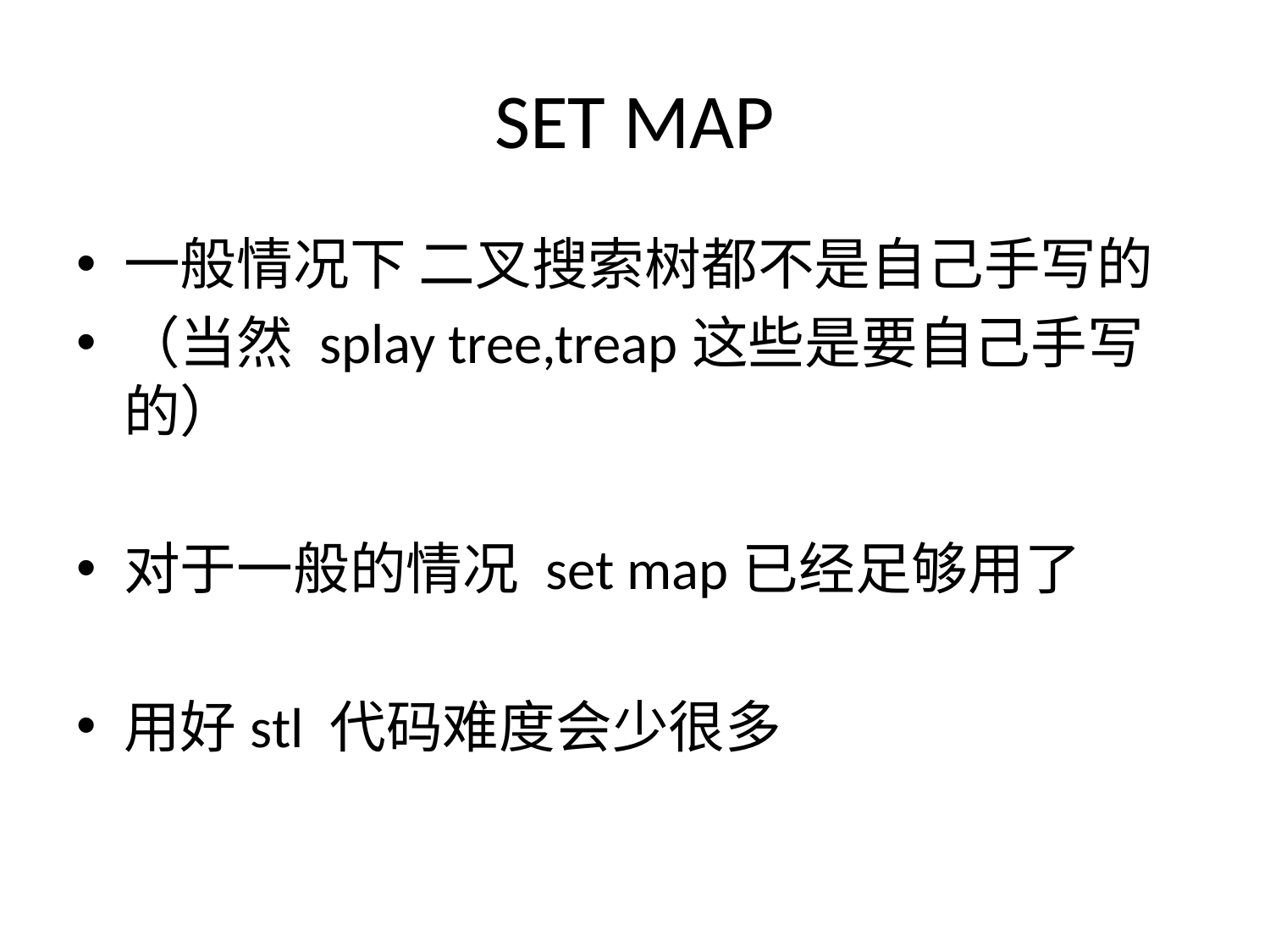

# SET MAP
一般情况下 二叉搜索树都不是自己手写的
（当然 splay tree,treap这些是要自己手写的）

对于一般的情况 set map已经足够用了

用好stl 代码难度会少很多